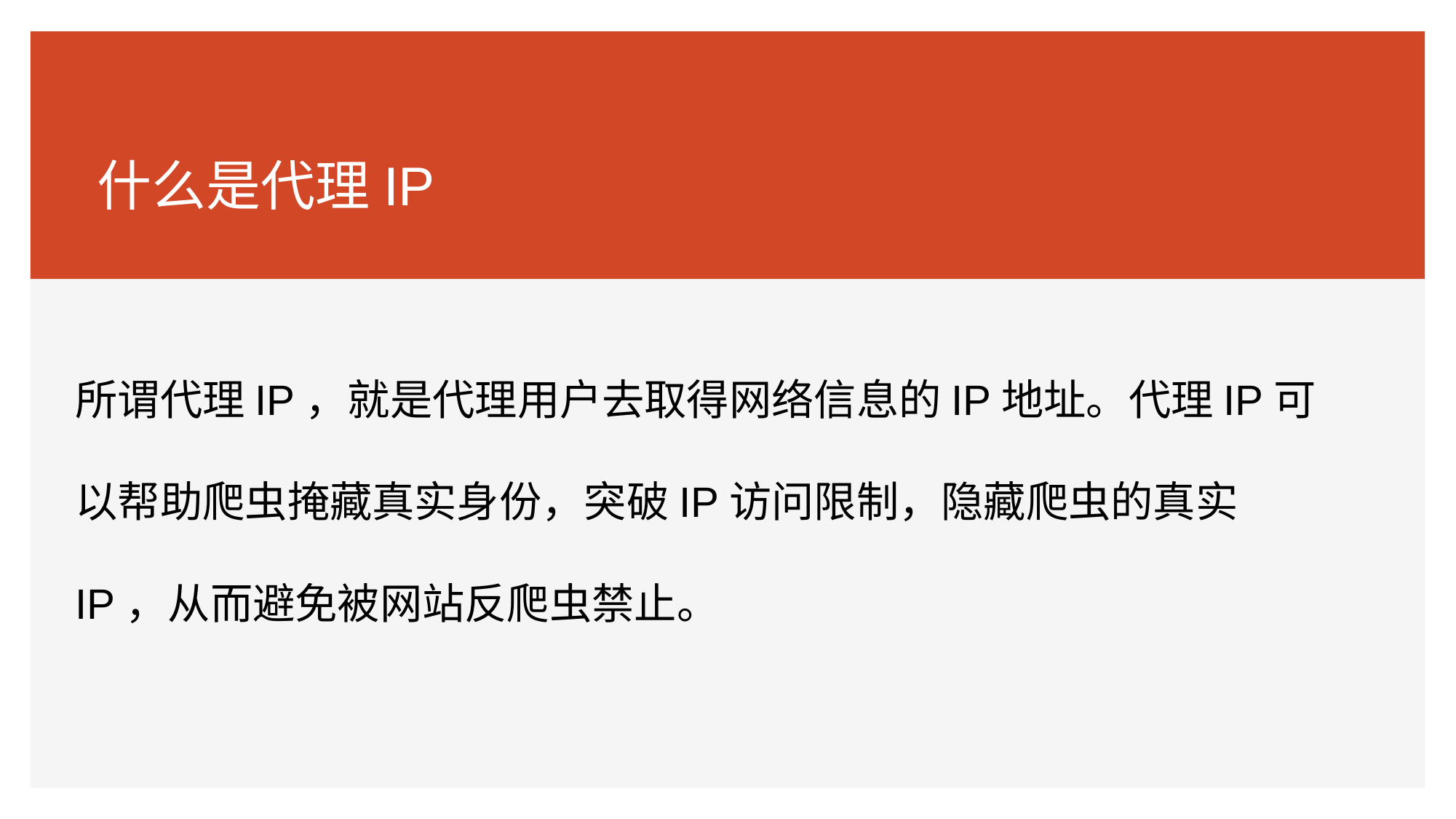

# 什么是代理IP
所谓代理IP，就是代理用户去取得网络信息的IP地址。代理IP可以帮助爬虫掩藏真实身份，突破IP访问限制，隐藏爬虫的真实IP，从而避免被网站反爬虫禁止。